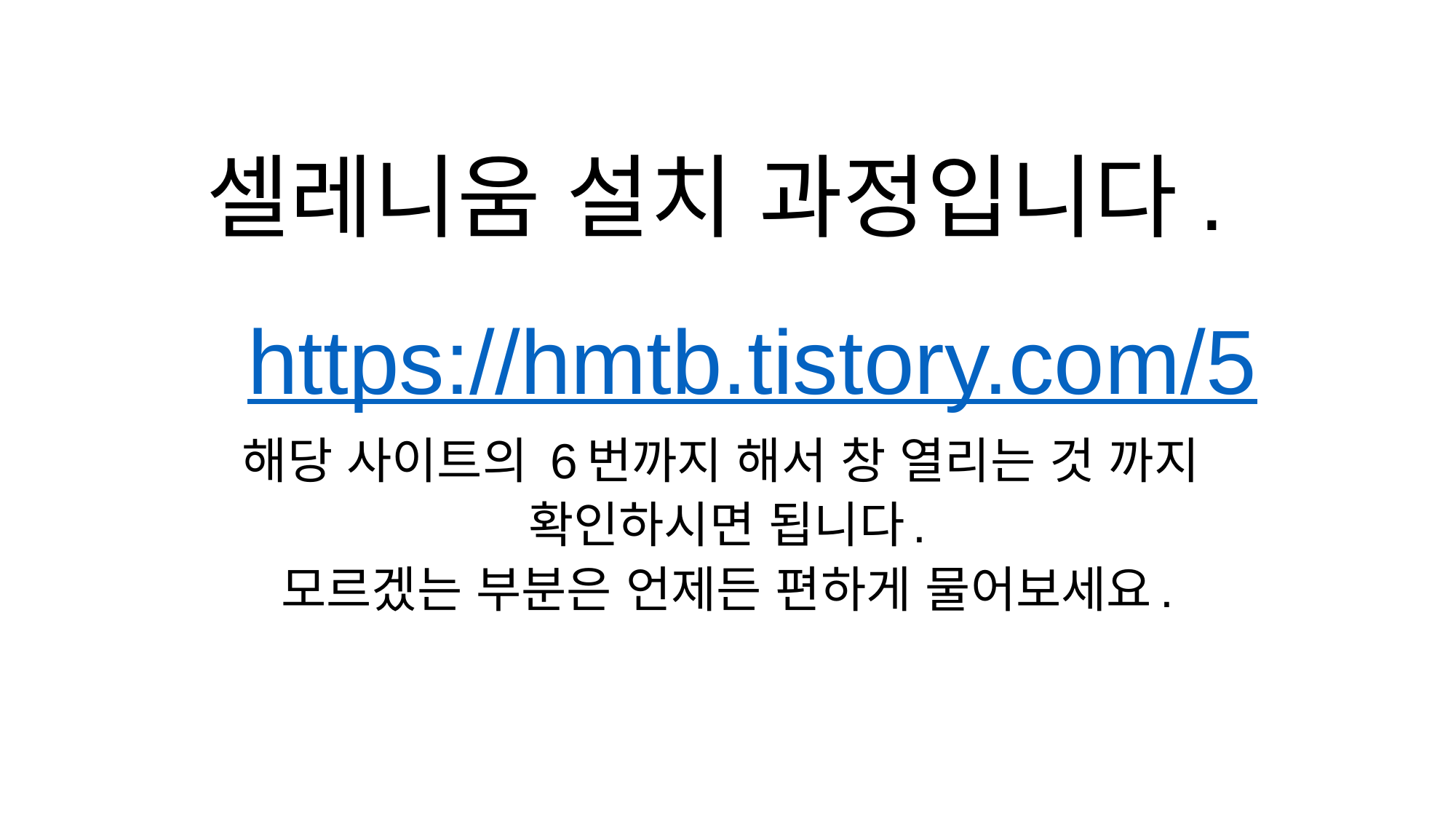

# https://hmtb.tistory.com/5
셀레니움 설치 과정입니다.
해당 사이트의 6번까지 해서 창 열리는 것 까지
확인하시면 됩니다.
모르겠는 부분은 언제든 편하게 물어보세요.